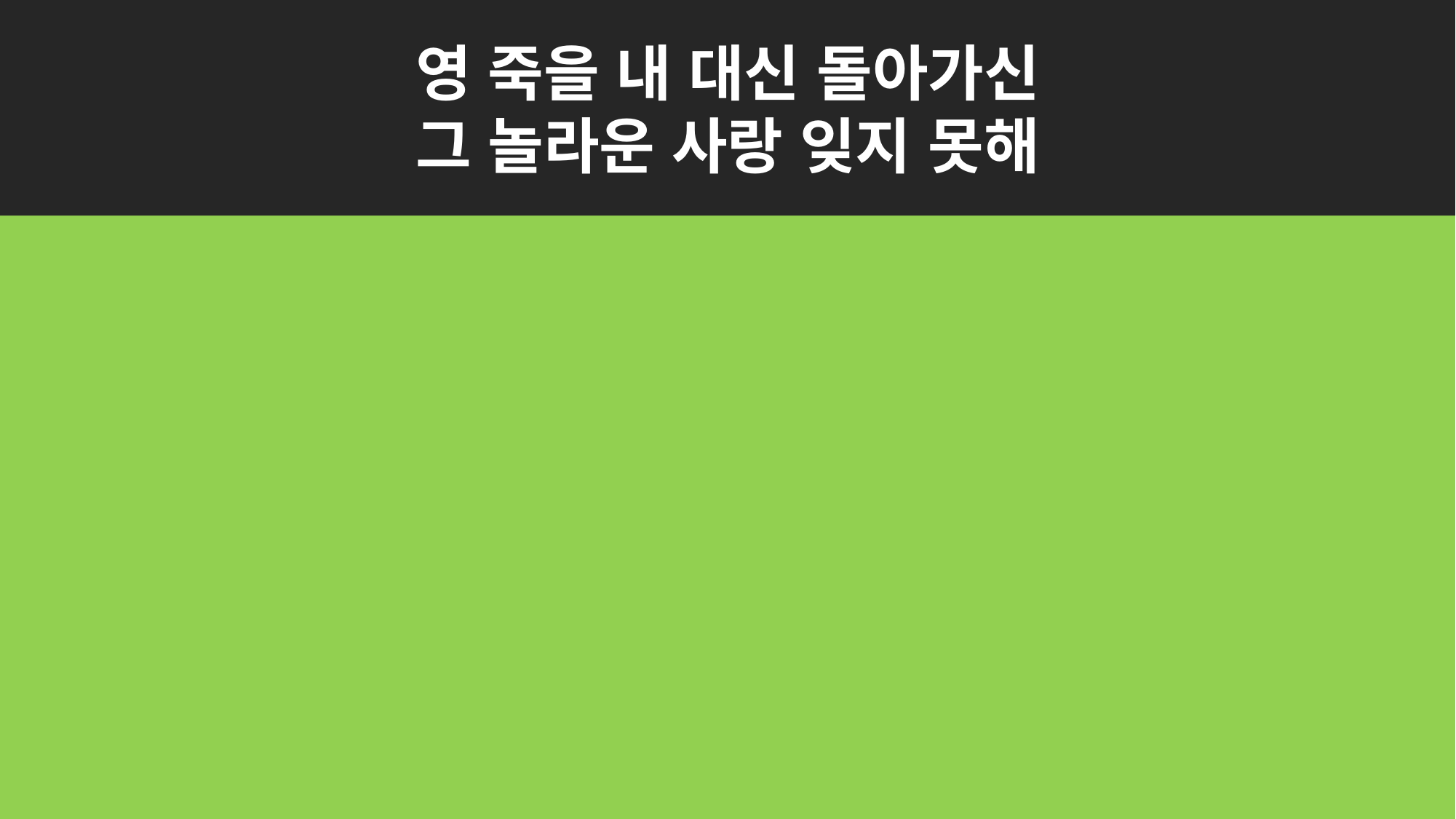

영 죽을 내 대신 돌아가신
그 놀라운 사랑 잊지 못해